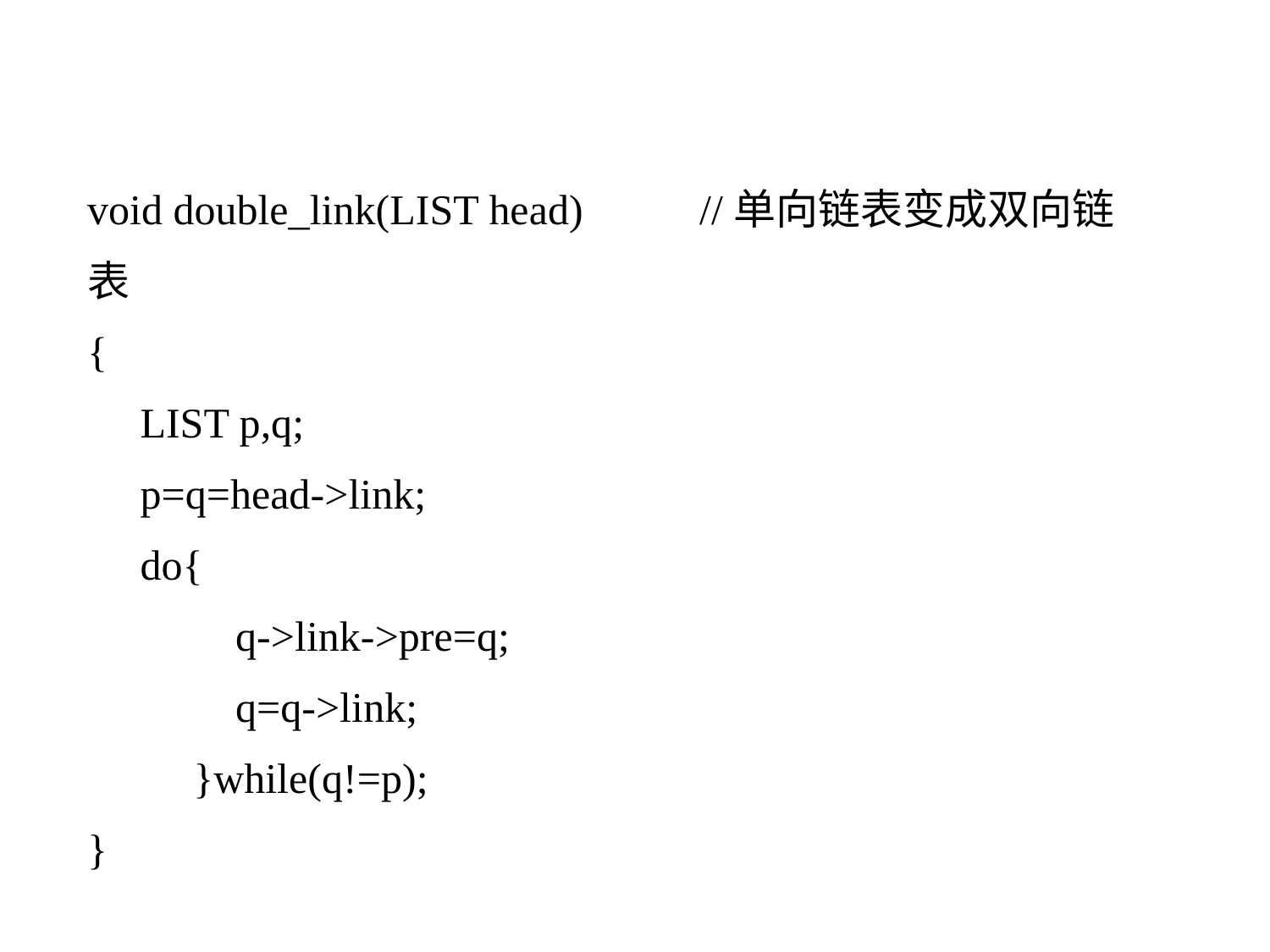

void double_link(LIST head)           //单向链表变成双向链表
{
     LIST p,q;
     p=q=head->link;
     do{
              q->link->pre=q;
              q=q->link;
          }while(q!=p);
}